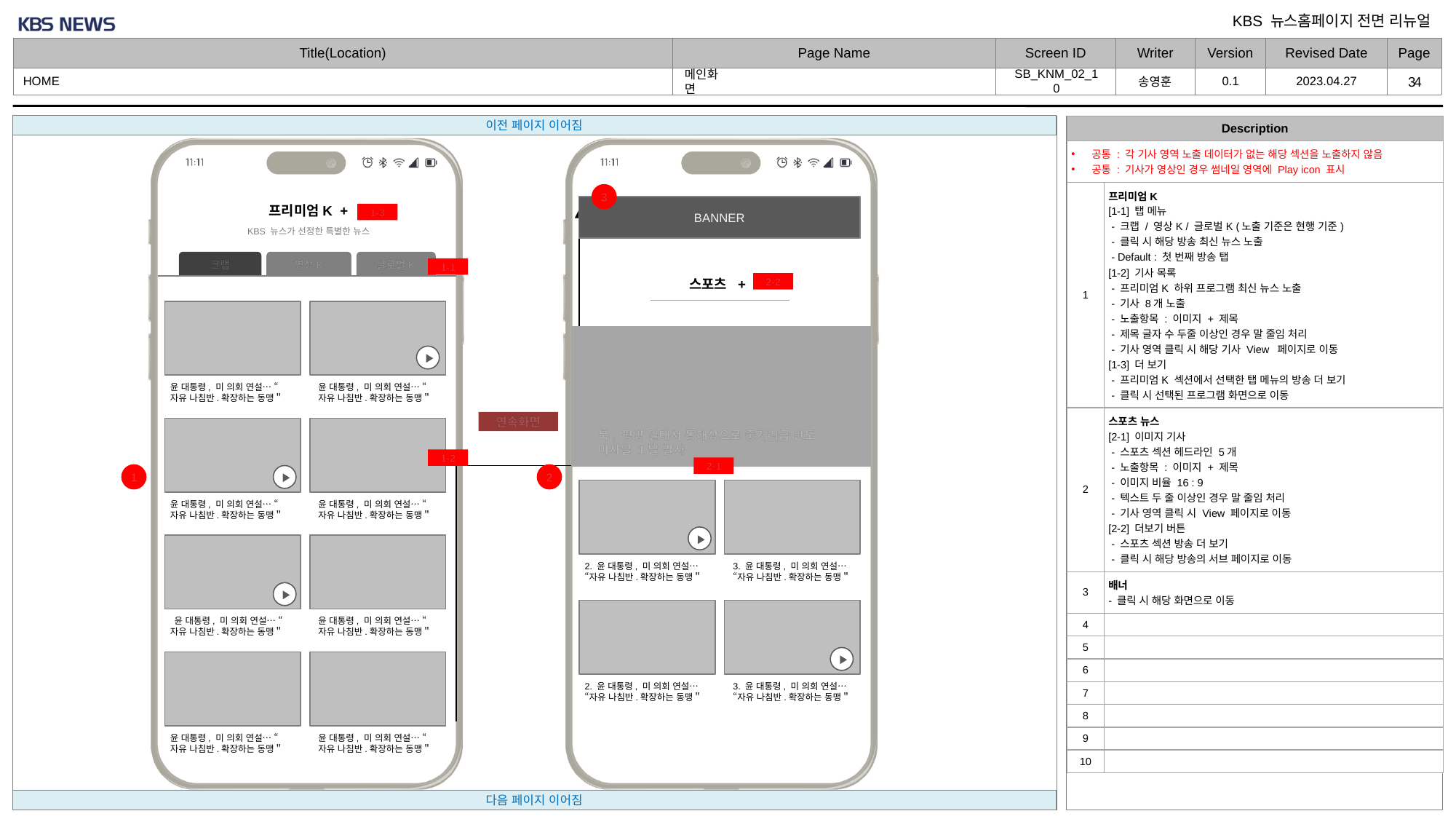

2023.04.27
0.1
HOME
SB_KNM_02_10
# 메인화면
| Description |  |
| --- | --- |
| 공통 : 각 기사 영역 노출 데이터가 없는 해당 섹션을 노출하지 않음 공통 : 기사가 영상인 경우 썸네일 영역에 Play icon 표시 |  |
| 1 | 프리미엄K [1-1] 탭 메뉴 - 크랩 / 영상K / 글로벌K (노출 기준은 현행 기준) - 클릭 시 해당 방송 최신 뉴스 노출 - Default : 첫 번째 방송 탭 [1-2] 기사 목록 - 프리미엄K 하위 프로그램 최신 뉴스 노출 - 기사 8개 노출 - 노출항목 : 이미지 + 제목 - 제목 글자 수 두줄 이상인 경우 말 줄임 처리 - 기사 영역 클릭 시 해당 기사 View 페이지로 이동 [1-3] 더 보기 - 프리미엄K 섹션에서 선택한 탭 메뉴의 방송 더 보기 - 클릭 시 선택된 프로그램 화면으로 이동 |
| 2 | 스포츠 뉴스 [2-1] 이미지 기사 - 스포츠 섹션 헤드라인 5개 - 노출항목 : 이미지 + 제목 - 이미지 비율 16 : 9 - 텍스트 두 줄 이상인 경우 말 줄임 처리 - 기사 영역 클릭 시 View 페이지로 이동 [2-2] 더보기 버튼 - 스포츠 섹션 방송 더 보기 - 클릭 시 해당 방송의 서브 페이지로 이동 |
| 3 | 배너 - 클릭 시 해당 화면으로 이동 |
| 4 |  |
| 5 |  |
| 6 |  |
| 7 |  |
| 8 |  |
| 9 |  |
| 10 |  |
3
BANNER
프리미엄K  +
1-3
연속화면
KBS 뉴스가 선정한 특별한 뉴스
크랩
영상K
글로벌K
1-1
스포츠  +
2-2

 ▶
윤 대통령, 미 의회 연설… “자유 나침반.확장하는 동맹＂
윤 대통령, 미 의회 연설… “자유 나침반.확장하는 동맹＂

북, 평양 일대서 동해상으로 중거리급 탄도 미사일 1발 발사
1-2
2-1
1
2
 ▶

윤 대통령, 미 의회 연설… “자유 나침반.확장하는 동맹＂
윤 대통령, 미 의회 연설… “자유 나침반.확장하는 동맹＂
 ▶

2. 윤 대통령, 미 의회 연설… “자유 나침반.확장하는 동맹＂
3. 윤 대통령, 미 의회 연설… “자유 나침반.확장하는 동맹＂
 ▶

 윤 대통령, 미 의회 연설… “자유 나침반.확장하는 동맹＂
윤 대통령, 미 의회 연설… “자유 나침반.확장하는 동맹＂
 ▶

2. 윤 대통령, 미 의회 연설… “자유 나침반.확장하는 동맹＂
3. 윤 대통령, 미 의회 연설… “자유 나침반.확장하는 동맹＂
윤 대통령, 미 의회 연설… “자유 나침반.확장하는 동맹＂
윤 대통령, 미 의회 연설… “자유 나침반.확장하는 동맹＂